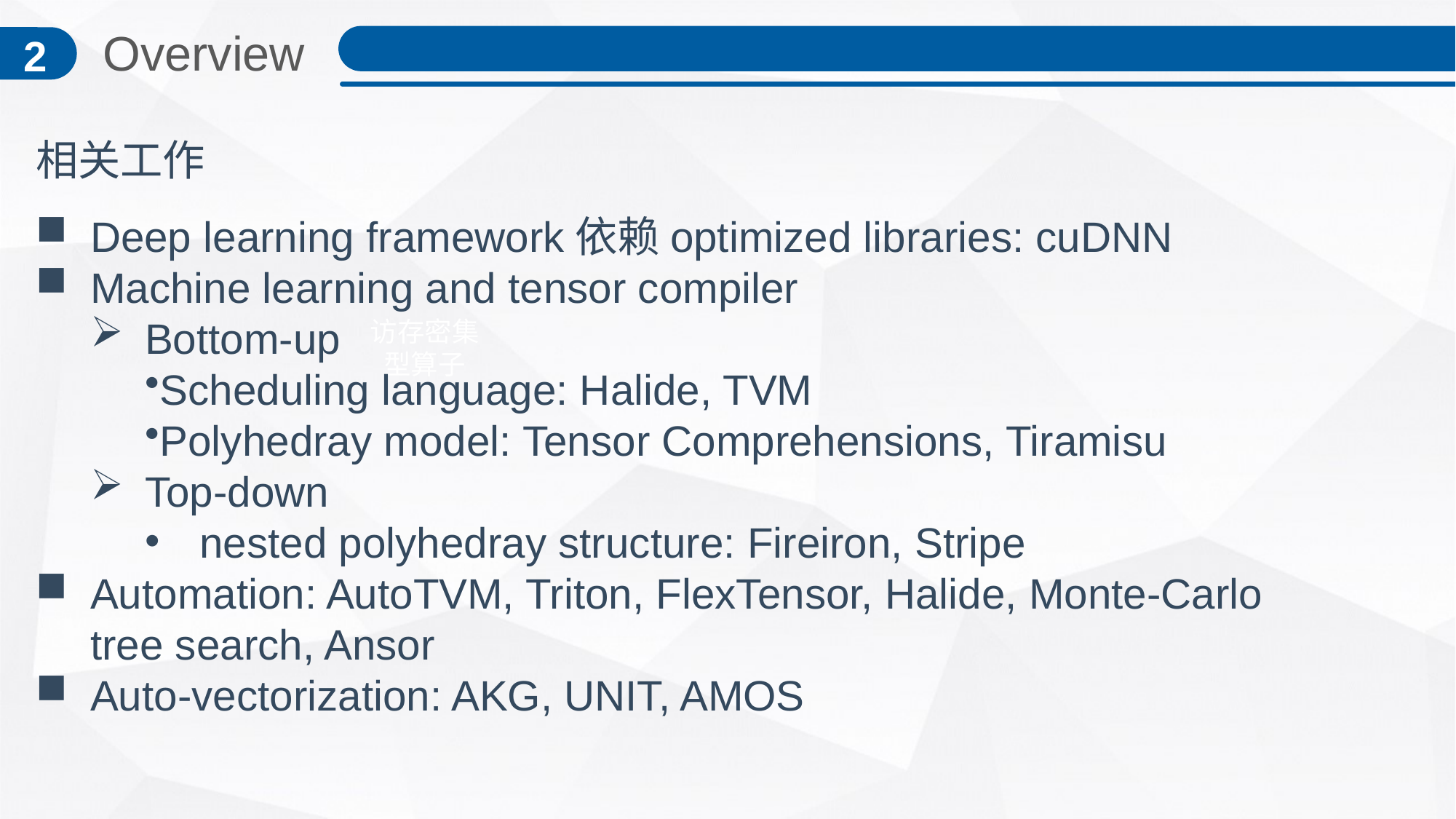

Overview
2

相关工作

Deep learning framework依赖optimized libraries: cuDNN
Machine learning and tensor compiler
Bottom-up
Scheduling language: Halide, TVM
Polyhedray model: Tensor Comprehensions, Tiramisu
Top-down
nested polyhedray structure: Fireiron, Stripe
Automation: AutoTVM, Triton, FlexTensor, Halide, Monte-Carlo tree search, Ansor
Auto-vectorization: AKG, UNIT, AMOS
访存密集型算子